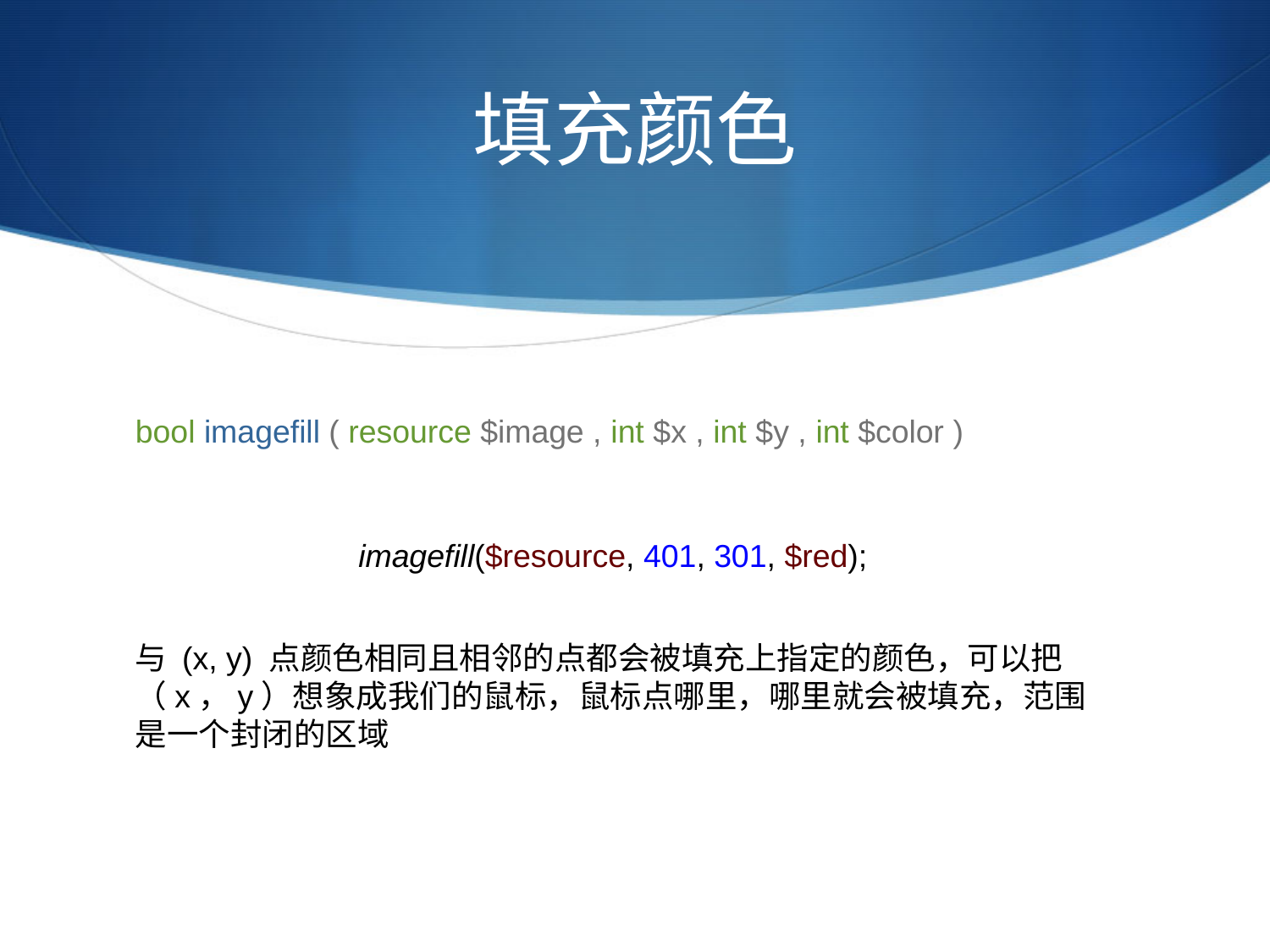

# 填充颜色
bool imagefill ( resource $image , int $x , int $y , int $color )
imagefill($resource, 401, 301, $red);
与 (x, y) 点颜色相同且相邻的点都会被填充上指定的颜色，可以把（x，y）想象成我们的鼠标，鼠标点哪里，哪里就会被填充，范围是一个封闭的区域